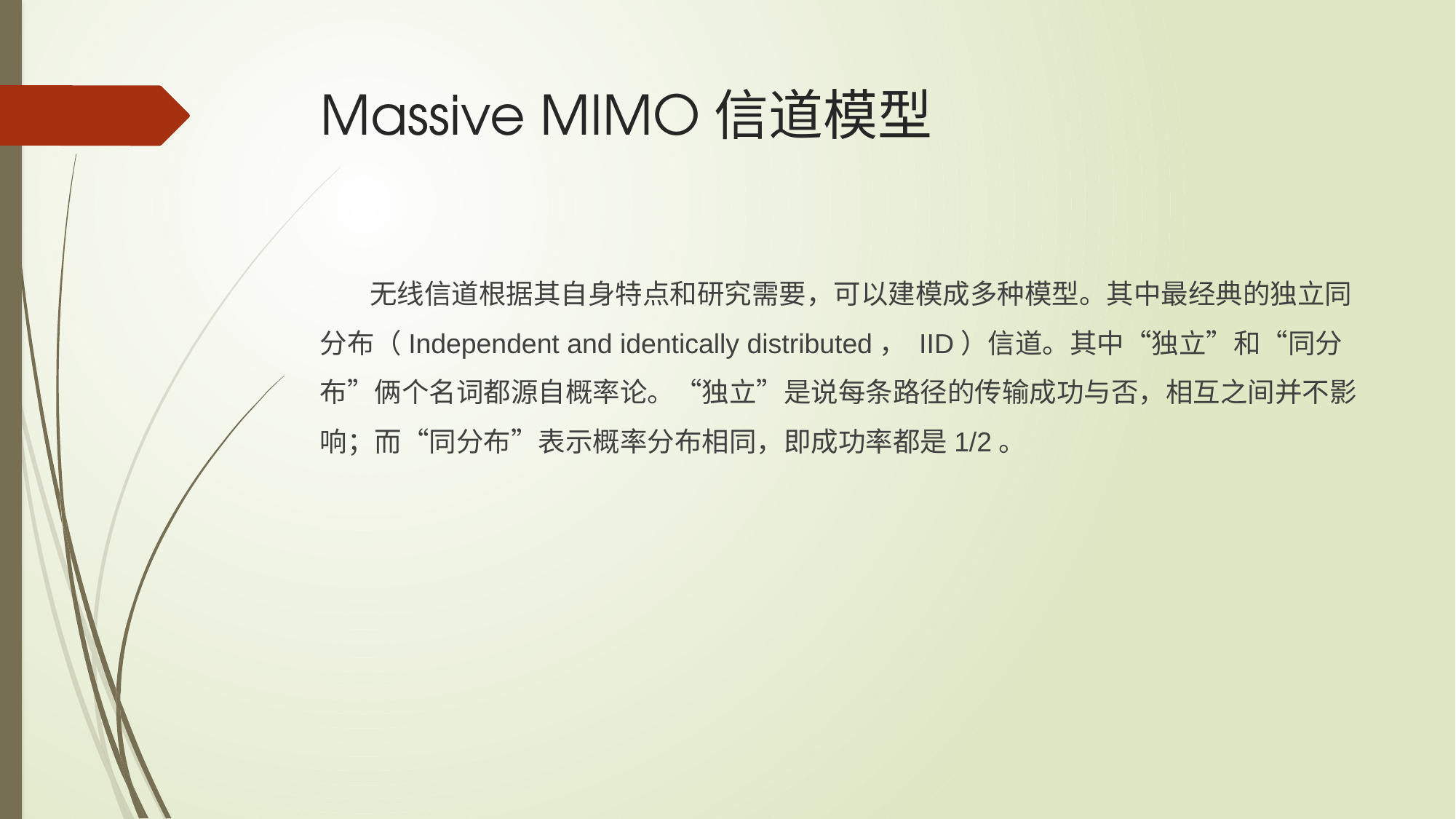

# Massive MIMO信道模型
       无线信道根据其自身特点和研究需要，可以建模成多种模型。其中最经典的独立同分布（Independent and identically distributed， IID）信道。其中“独立”和“同分布”俩个名词都源自概率论。“独立”是说每条路径的传输成功与否，相互之间并不影响；而“同分布”表示概率分布相同，即成功率都是1/2。